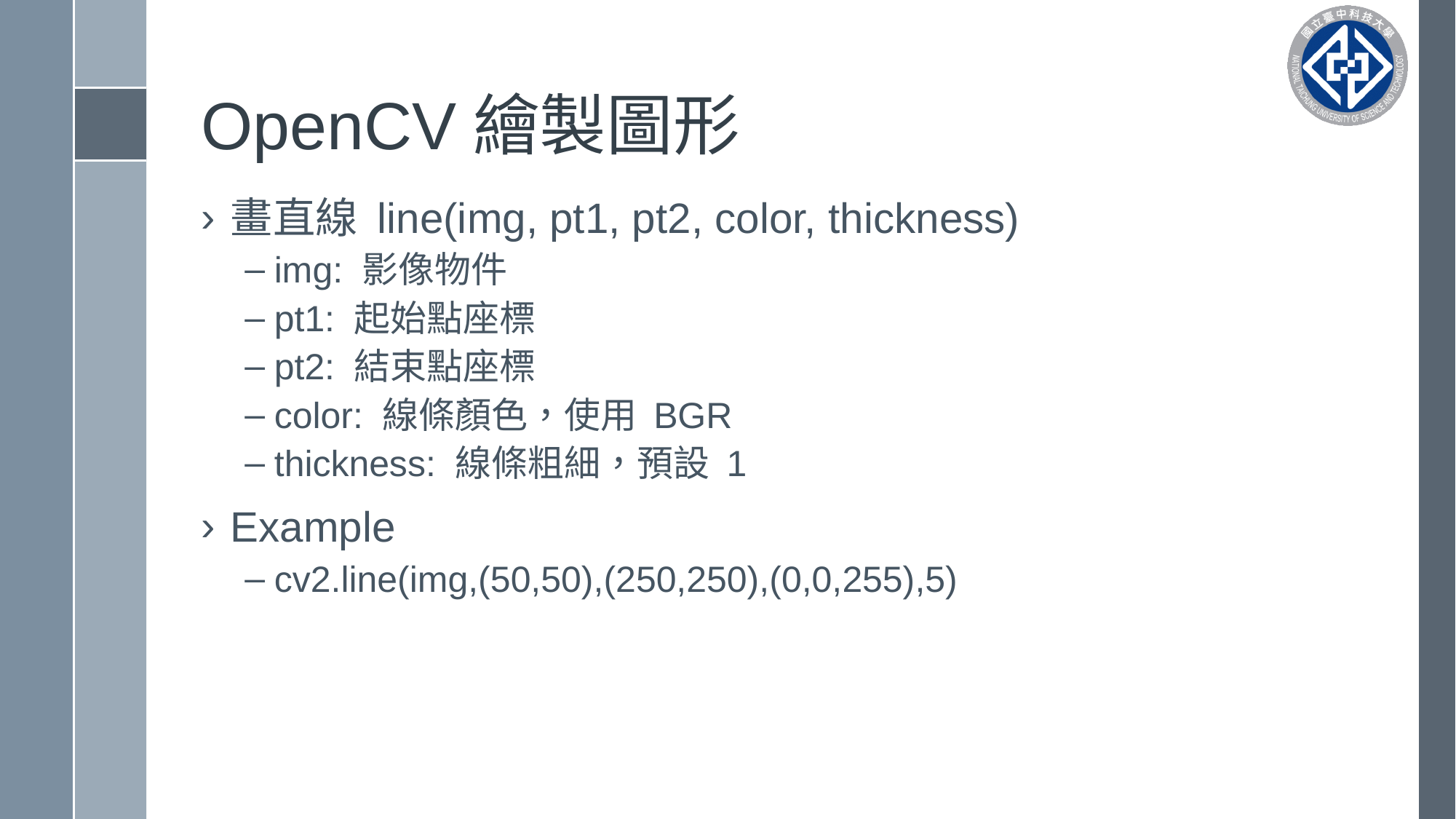

# OpenCV繪製圖形
畫直線 line(img, pt1, pt2, color, thickness)
img: 影像物件
pt1: 起始點座標
pt2: 結束點座標
color: 線條顏色，使用 BGR
thickness: 線條粗細，預設 1
Example
cv2.line(img,(50,50),(250,250),(0,0,255),5)